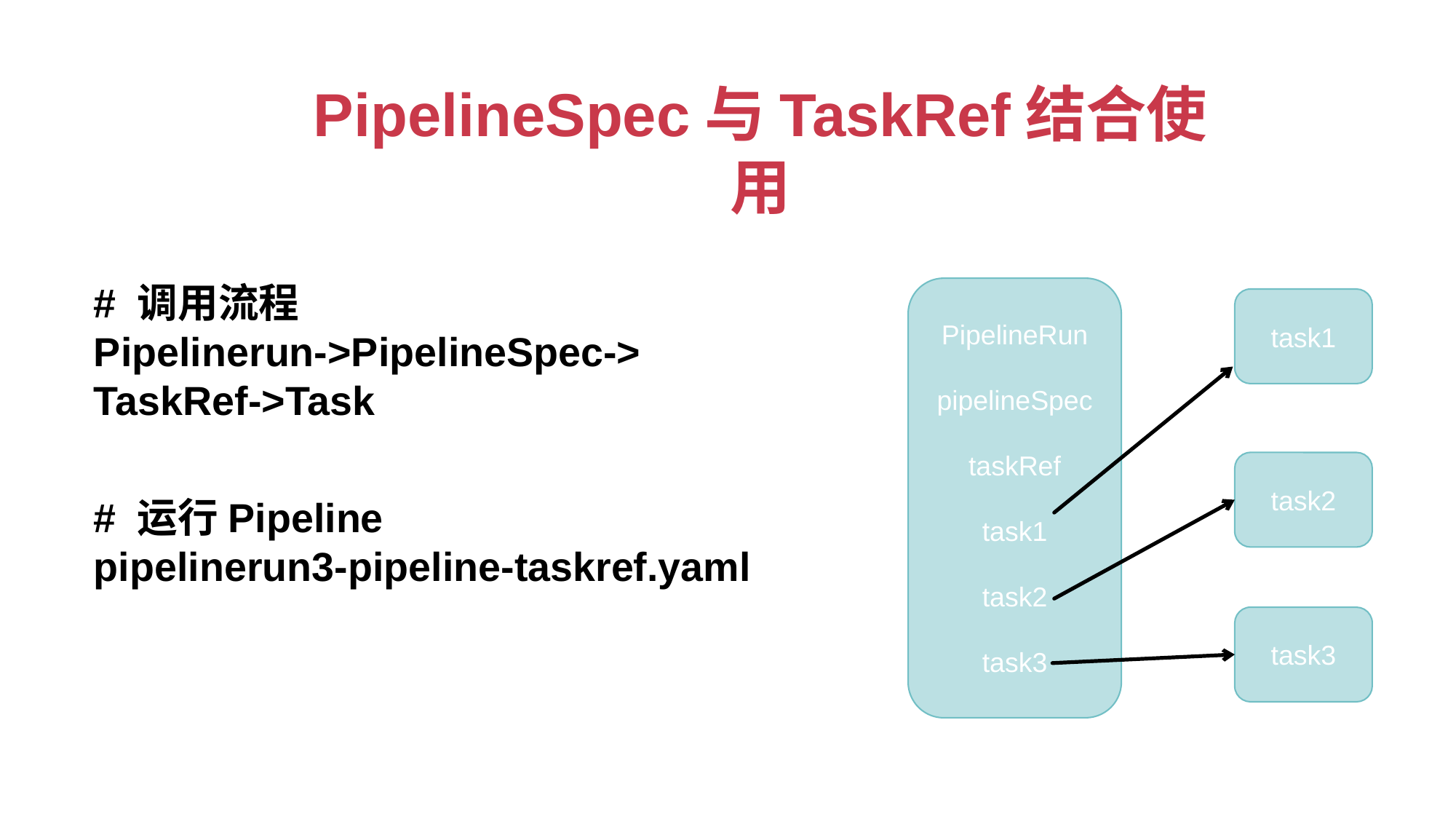

PipelineSpec与TaskRef结合使用

# 调用流程
Pipelinerun->PipelineSpec->
TaskRef->Task
PipelineRun
pipelineSpec

taskRef

task1

task2

task3
task1

task2
# 运行Pipeline
pipelinerun3-pipeline-taskref.yaml

task3